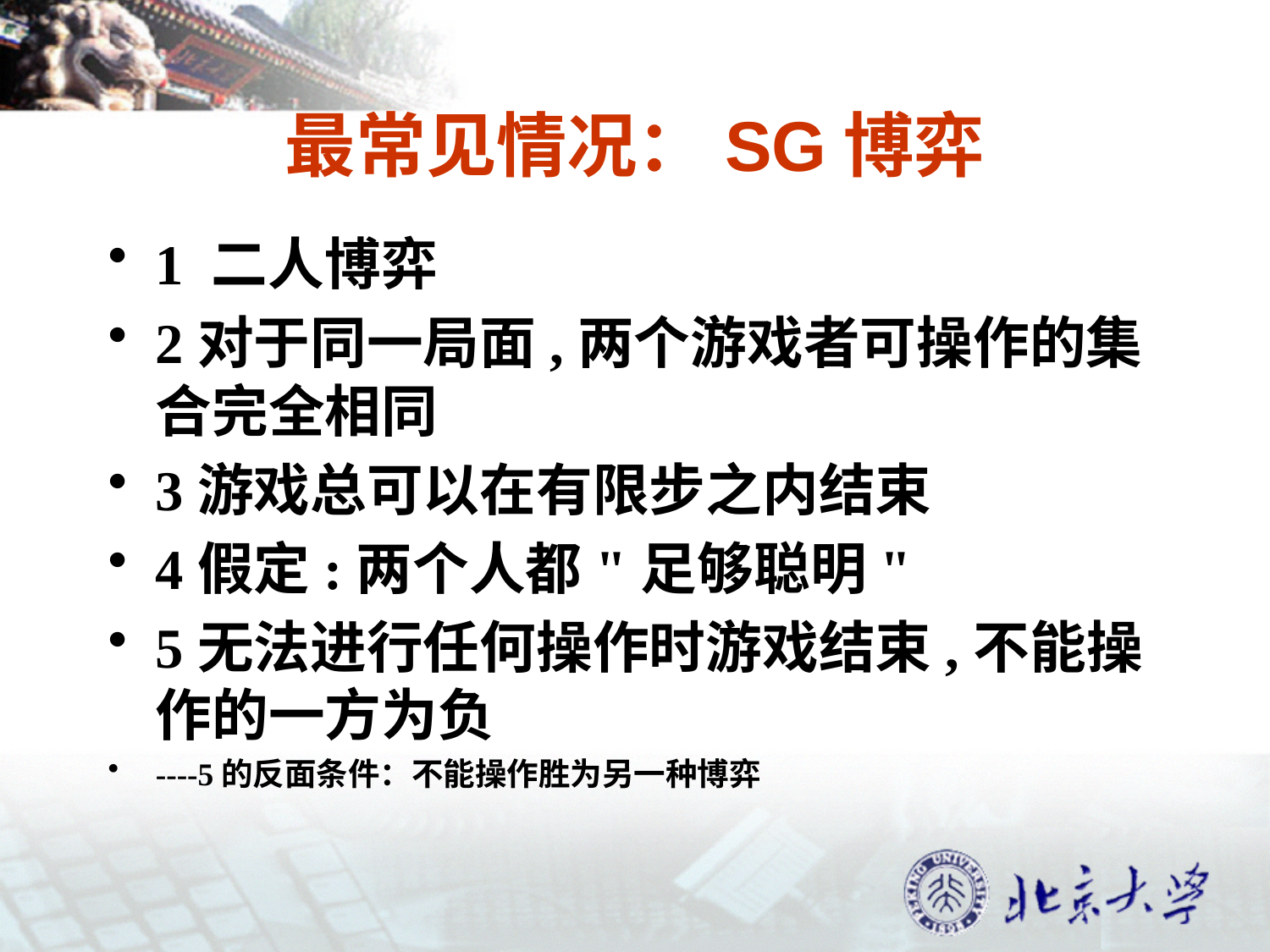

# 最常见情况：SG博弈
1 二人博弈
2对于同一局面,两个游戏者可操作的集合完全相同
3游戏总可以在有限步之内结束
4假定:两个人都"足够聪明"
5无法进行任何操作时游戏结束,不能操作的一方为负
----5的反面条件：不能操作胜为另一种博弈